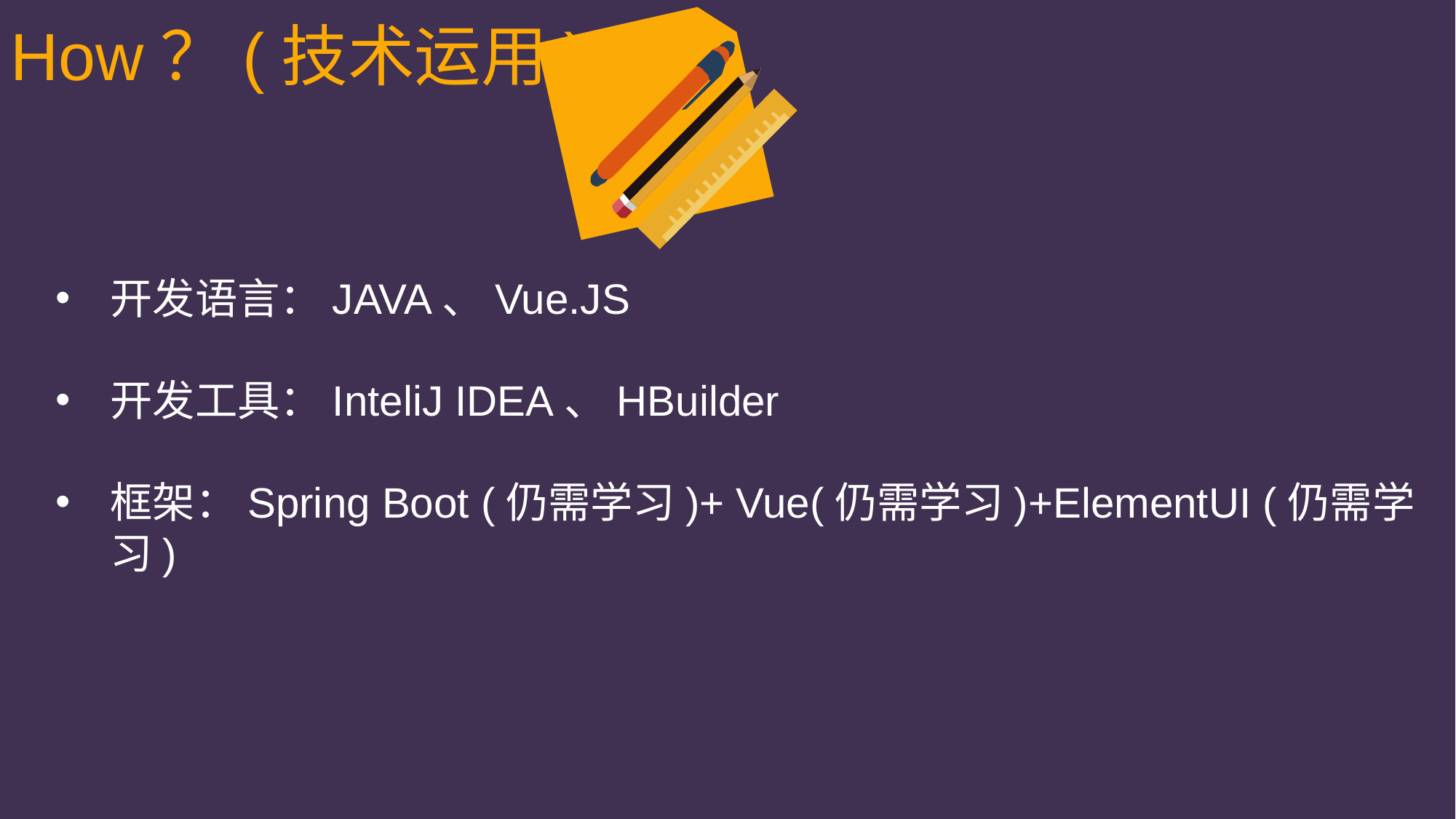

How？(技术运用)

开发语言：JAVA、Vue.JS

开发工具：InteliJ IDEA、HBuilder

框架：Spring Boot (仍需学习)+ Vue(仍需学习)+ElementUI (仍需学习)